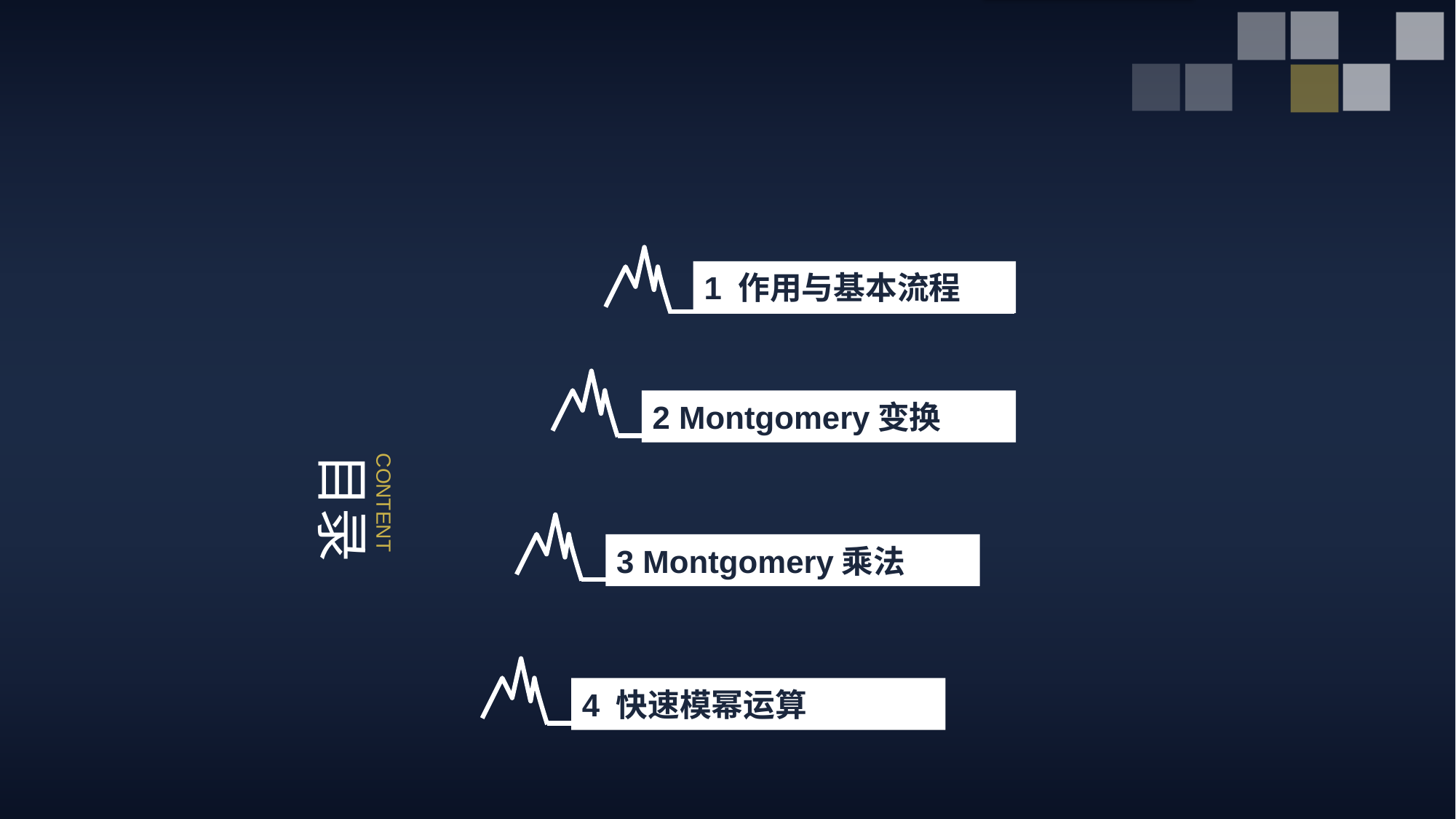

1 作用与基本流程

2 Montgomery变换
目录
CONTENT

3 Montgomery乘法

4 快速模幂运算